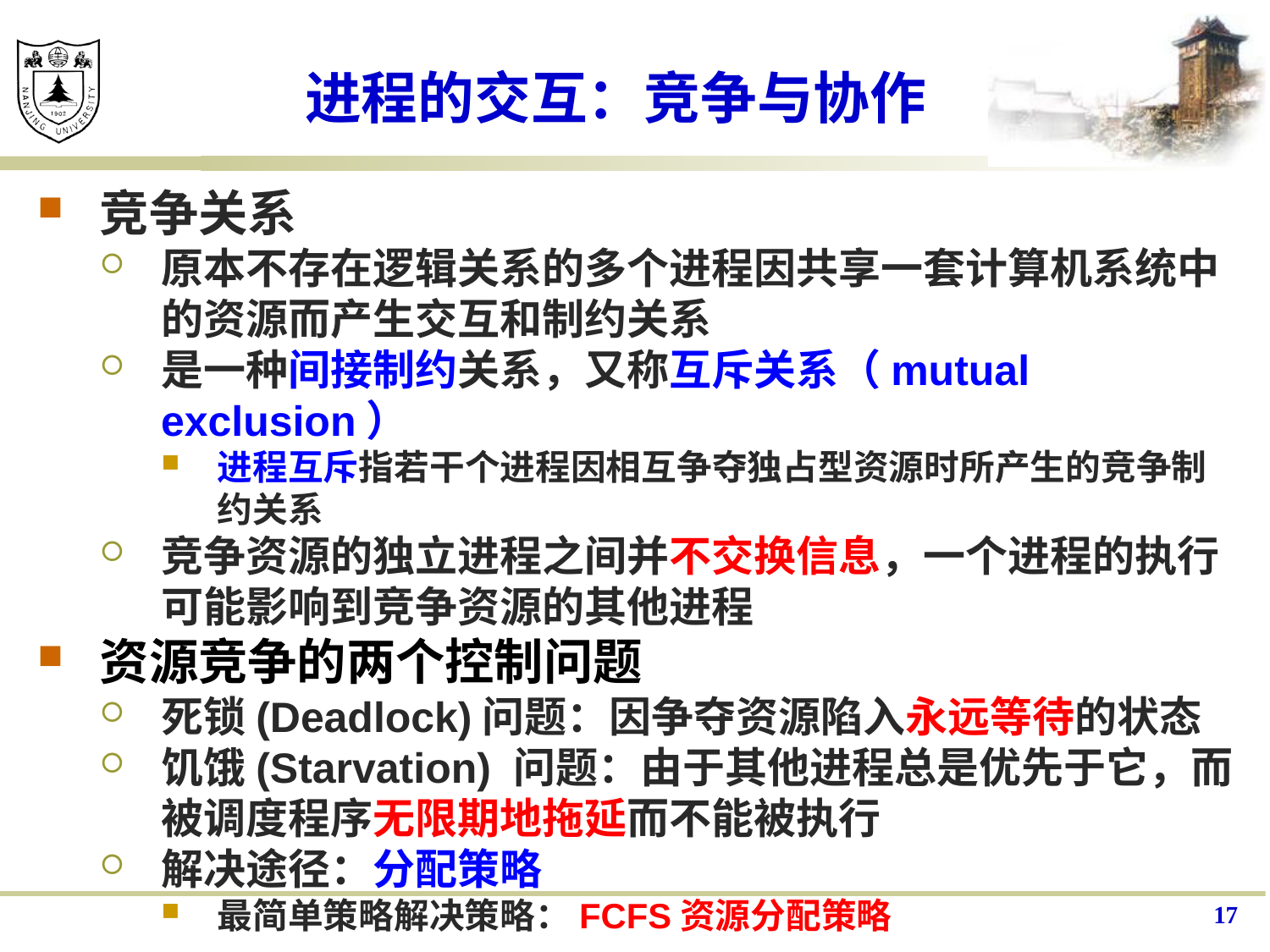

# 进程的交互：竞争与协作
竞争关系
原本不存在逻辑关系的多个进程因共享一套计算机系统中的资源而产生交互和制约关系
是一种间接制约关系，又称互斥关系（mutual exclusion）
进程互斥指若干个进程因相互争夺独占型资源时所产生的竞争制约关系
竞争资源的独立进程之间并不交换信息，一个进程的执行可能影响到竞争资源的其他进程
资源竞争的两个控制问题
死锁(Deadlock)问题：因争夺资源陷入永远等待的状态
饥饿(Starvation) 问题：由于其他进程总是优先于它，而被调度程序无限期地拖延而不能被执行
解决途径：分配策略
最简单策略解决策略：FCFS资源分配策略
17